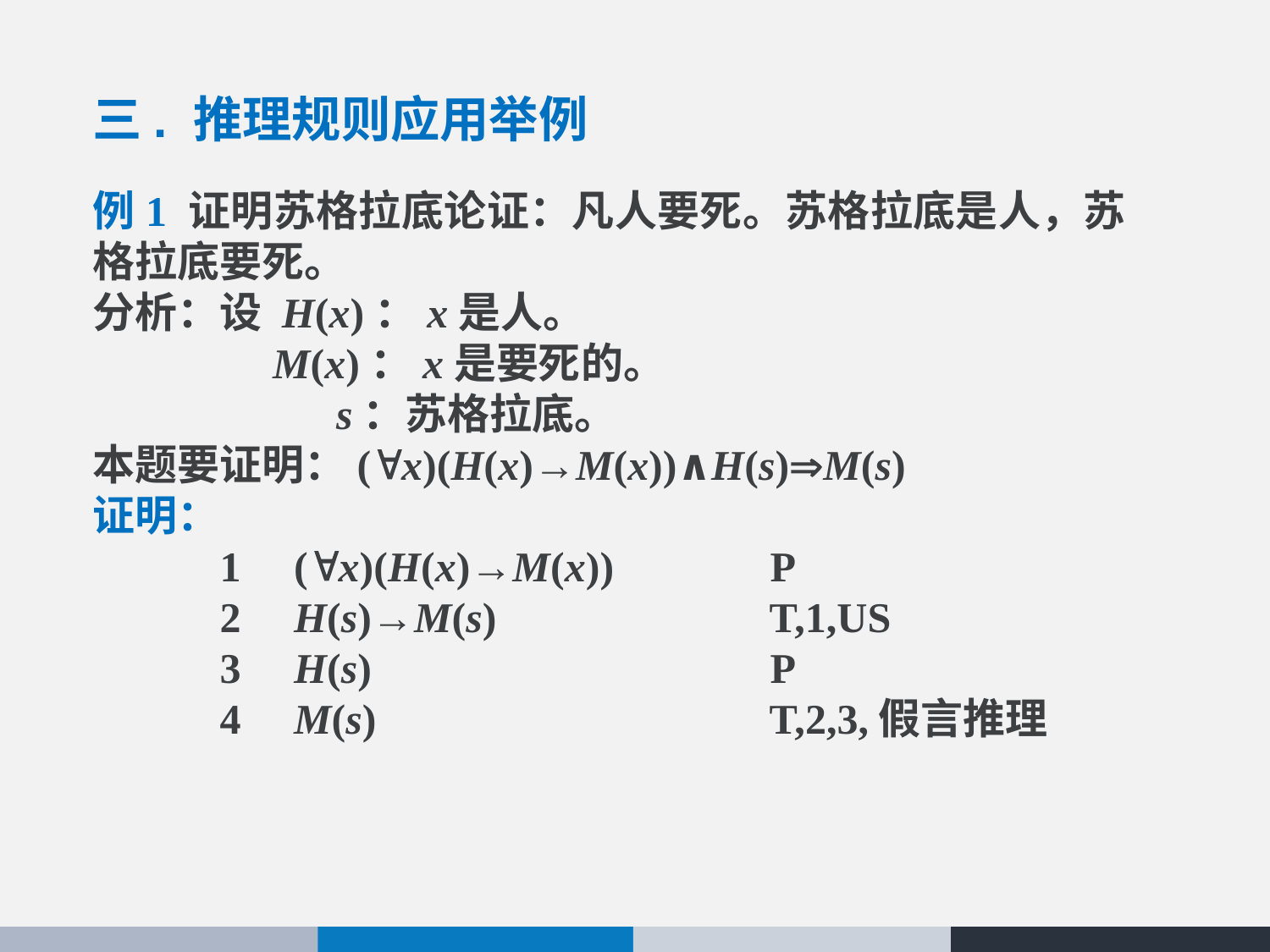

三. 推理规则应用举例
例1 证明苏格拉底论证：凡人要死。苏格拉底是人，苏格拉底要死。
分析：设 H(x)：x是人。
                 M(x)：x是要死的。
                       s：苏格拉底。
本题要证明：(∀x)(H(x)→M(x))∧H(s)⇒M(s)
证明：
	1     (∀x)(H(x)→M(x))   	    P
	2     H(s)→M(s)	                T,1,US
	3     H(s)	                            P
	4     M(s)	                            T,2,3,假言推理